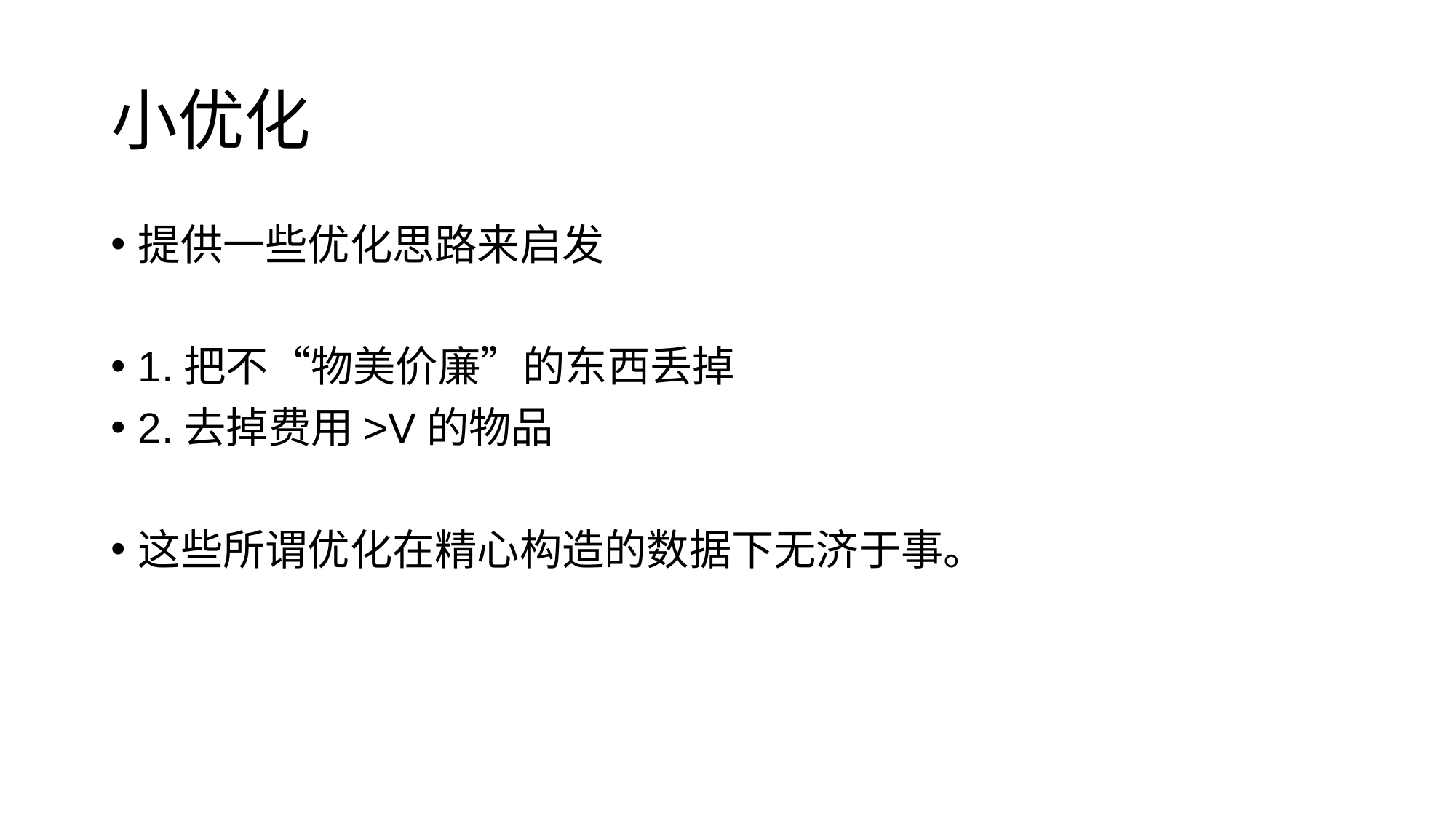

# 小优化
提供一些优化思路来启发

1.把不“物美价廉”的东西丢掉
2.去掉费用>V的物品

这些所谓优化在精心构造的数据下无济于事。